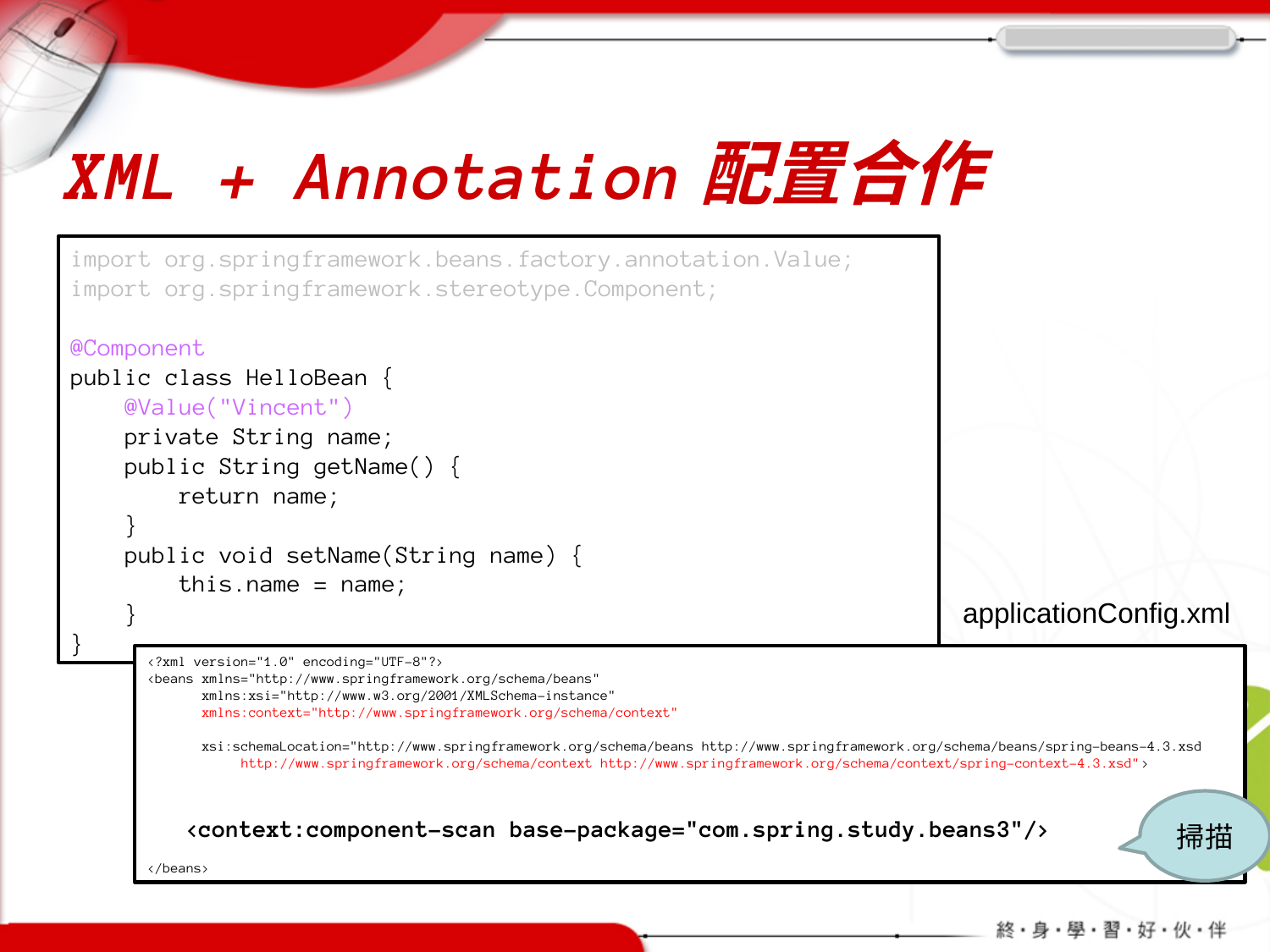

# XML + Annotation配置合作
import org.springframework.beans.factory.annotation.Value;
import org.springframework.stereotype.Component;

@Component
public class HelloBean {
    @Value("Vincent")
    private String name;
    public String getName() {
        return name;
    }
    public void setName(String name) {
        this.name = name;
    }
}
applicationConfig.xml
<?xml version="1.0" encoding="UTF-8"?>
<beans xmlns="http://www.springframework.org/schema/beans"
       xmlns:xsi="http://www.w3.org/2001/XMLSchema-instance"
       xmlns:context="http://www.springframework.org/schema/context"

       xsi:schemaLocation="http://www.springframework.org/schema/beans http://www.springframework.org/schema/beans/spring-beans-4.3.xsd
            http://www.springframework.org/schema/context http://www.springframework.org/schema/context/spring-context-4.3.xsd">

    <context:component-scan base-package="com.spring.study.beans3"/>

</beans>
掃描